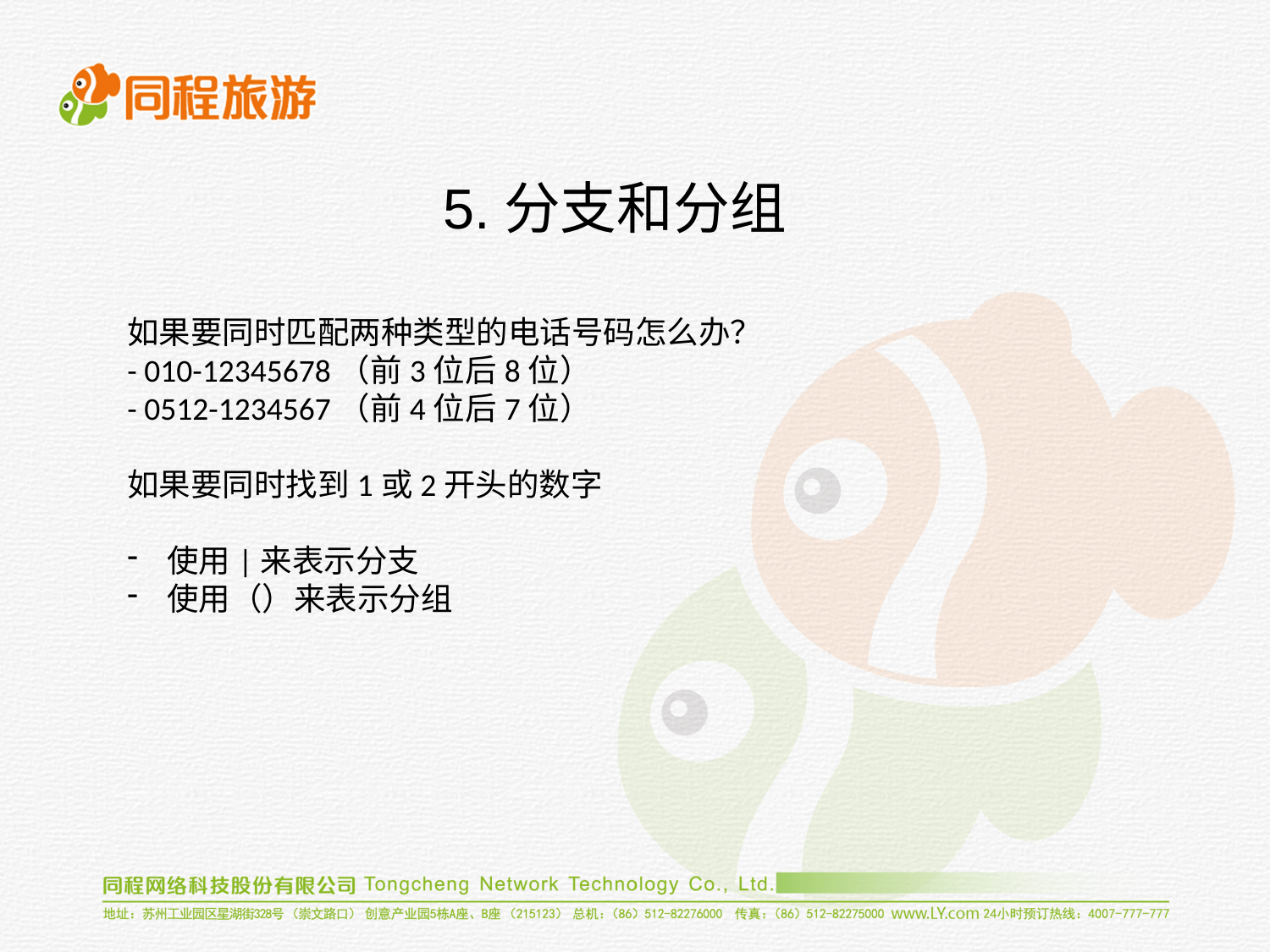

5.分支和分组
如果要同时匹配两种类型的电话号码怎么办？
- 010-12345678（前3位后8位）
- 0512-1234567（前4位后7位）

如果要同时找到1或2开头的数字

使用|来表示分支
使用（）来表示分组